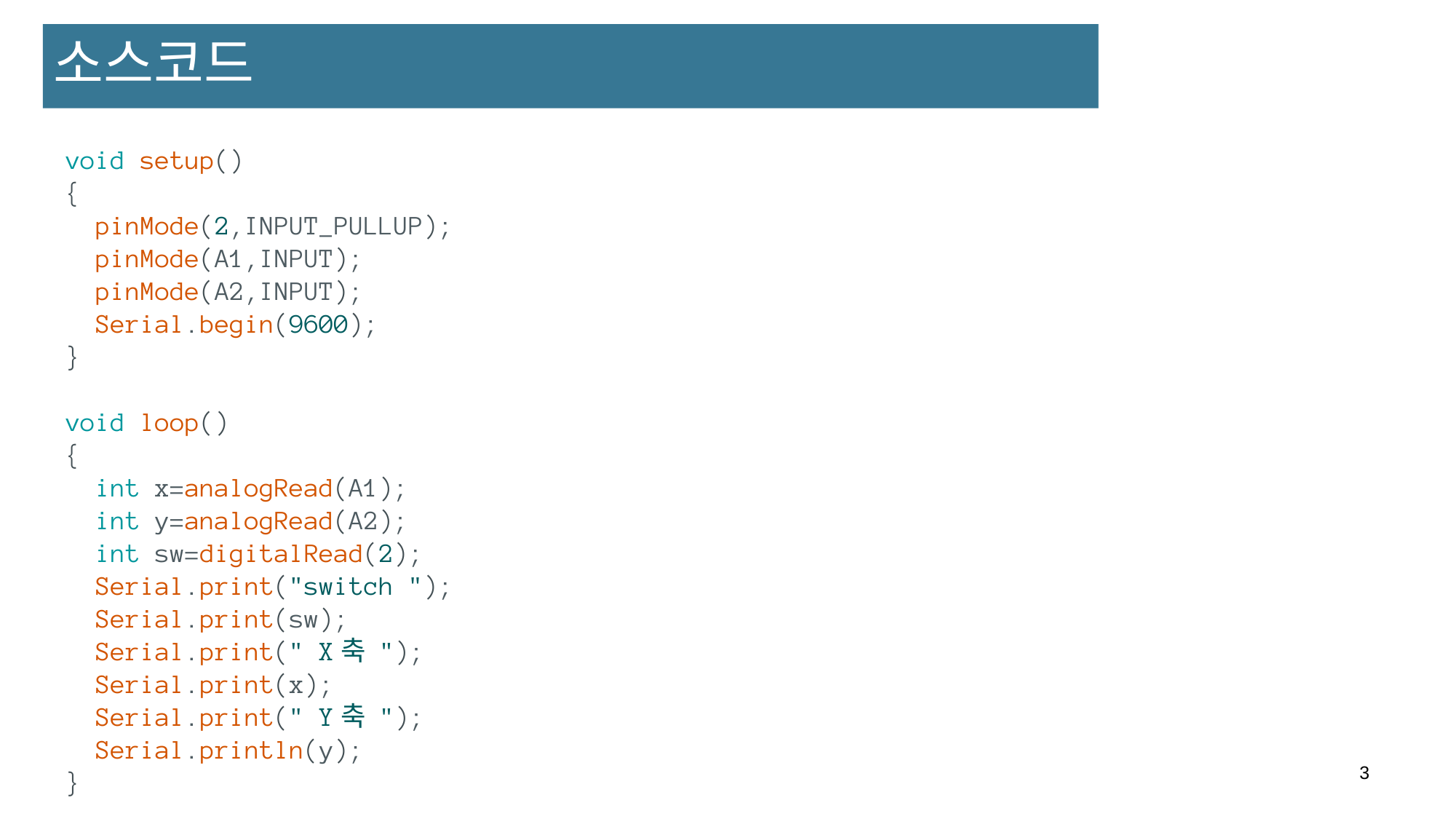

소스코드
void setup()
{
  pinMode(2,INPUT_PULLUP);
  pinMode(A1,INPUT);
  pinMode(A2,INPUT);
  Serial.begin(9600);
}
void loop()
{
  int x=analogRead(A1);
  int y=analogRead(A2);
  int sw=digitalRead(2);
  Serial.print("switch ");
  Serial.print(sw);
  Serial.print(" X축 ");
  Serial.print(x);
  Serial.print(" Y축 ");
  Serial.println(y);
}